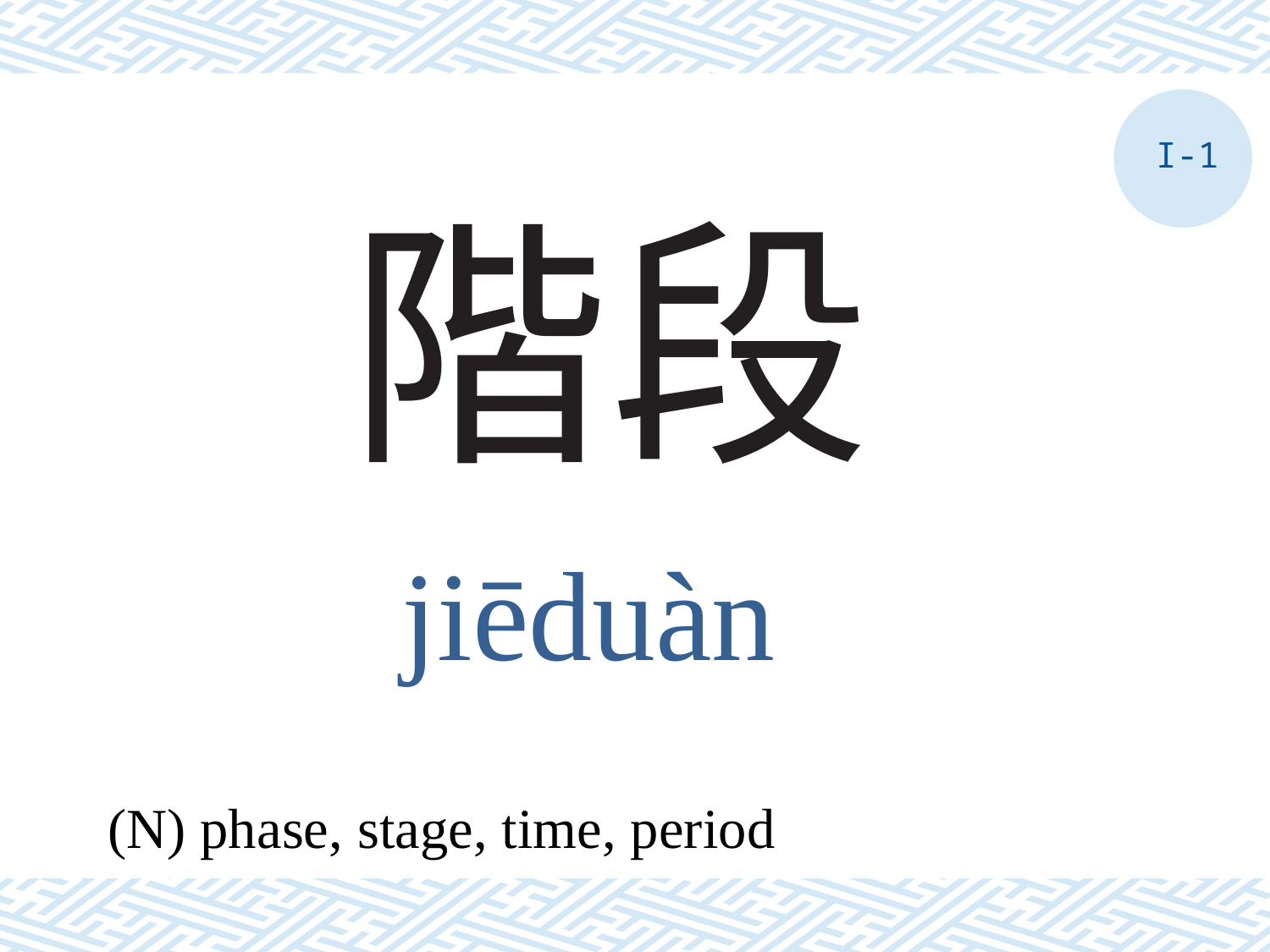

I-1

# 階段
jiēduàn
(N) phase, stage, time, period